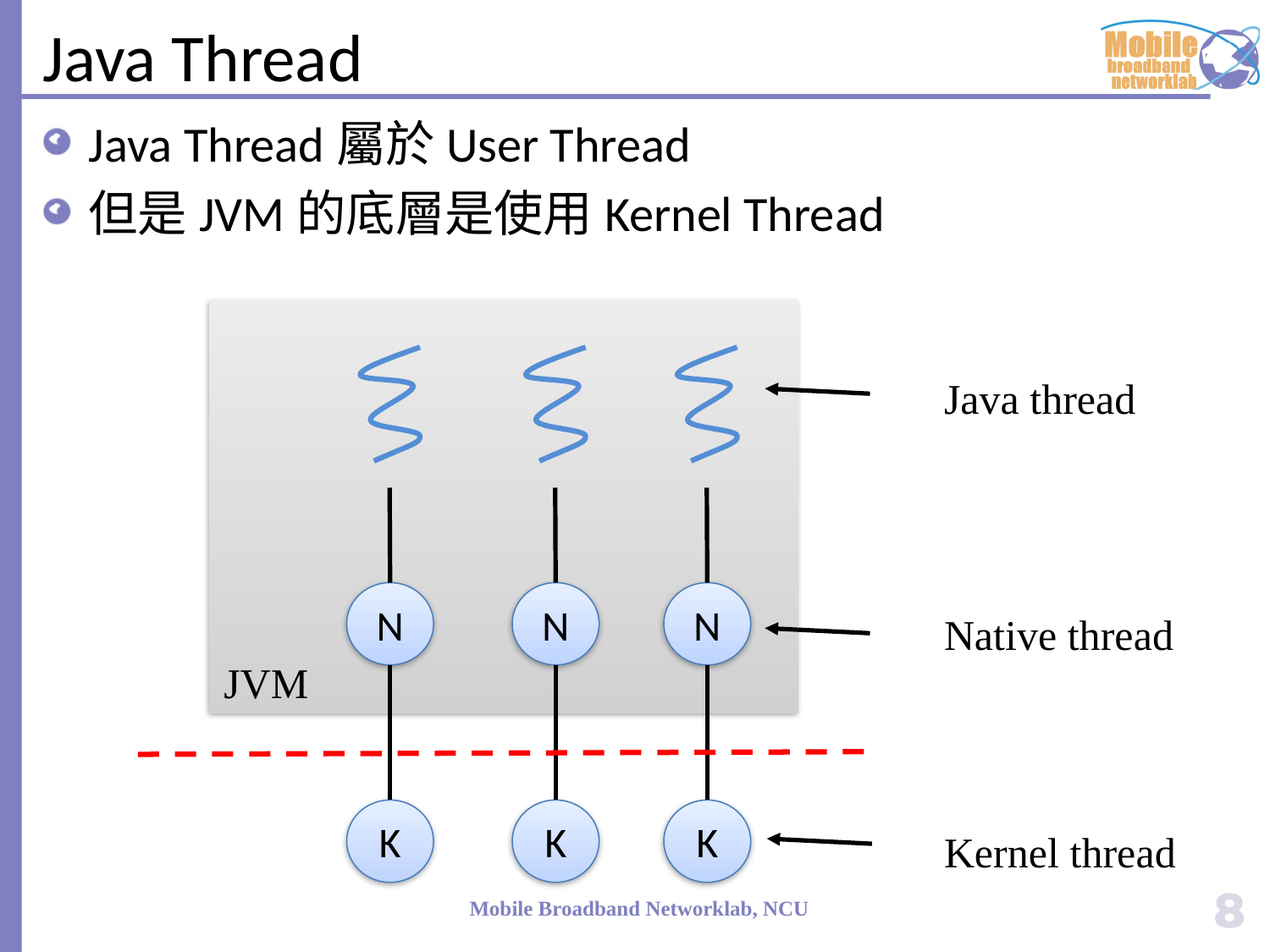

# Java Thread
Java Thread屬於User Thread
但是JVM的底層是使用Kernel Thread

Java thread
N
N
N
Native thread
JVM
K
K
K
Kernel thread
8